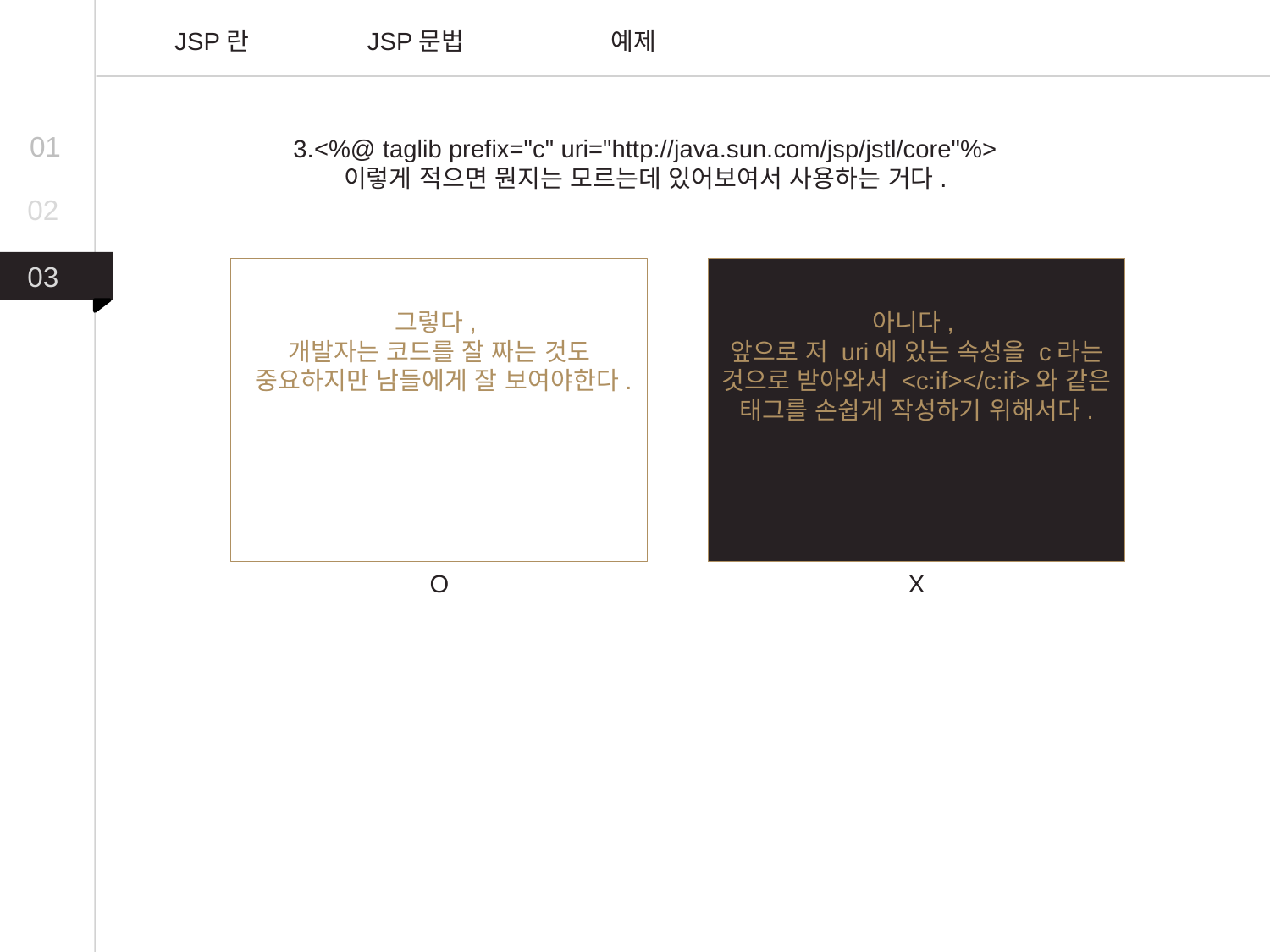

JSP란
JSP문법
예제
01
3.<%@ taglib prefix="c" uri="http://java.sun.com/jsp/jstl/core"%>
이렇게 적으면 뭔지는 모르는데 있어보여서 사용하는 거다.

02

03

그렇다,
개발자는 코드를 잘 짜는 것도 중요하지만 남들에게 잘 보여야한다.
아니다,
앞으로 저 uri에 있는 속성을 c라는 것으로 받아와서 <c:if></c:if>와 같은 태그를 손쉽게 작성하기 위해서다.
O
X